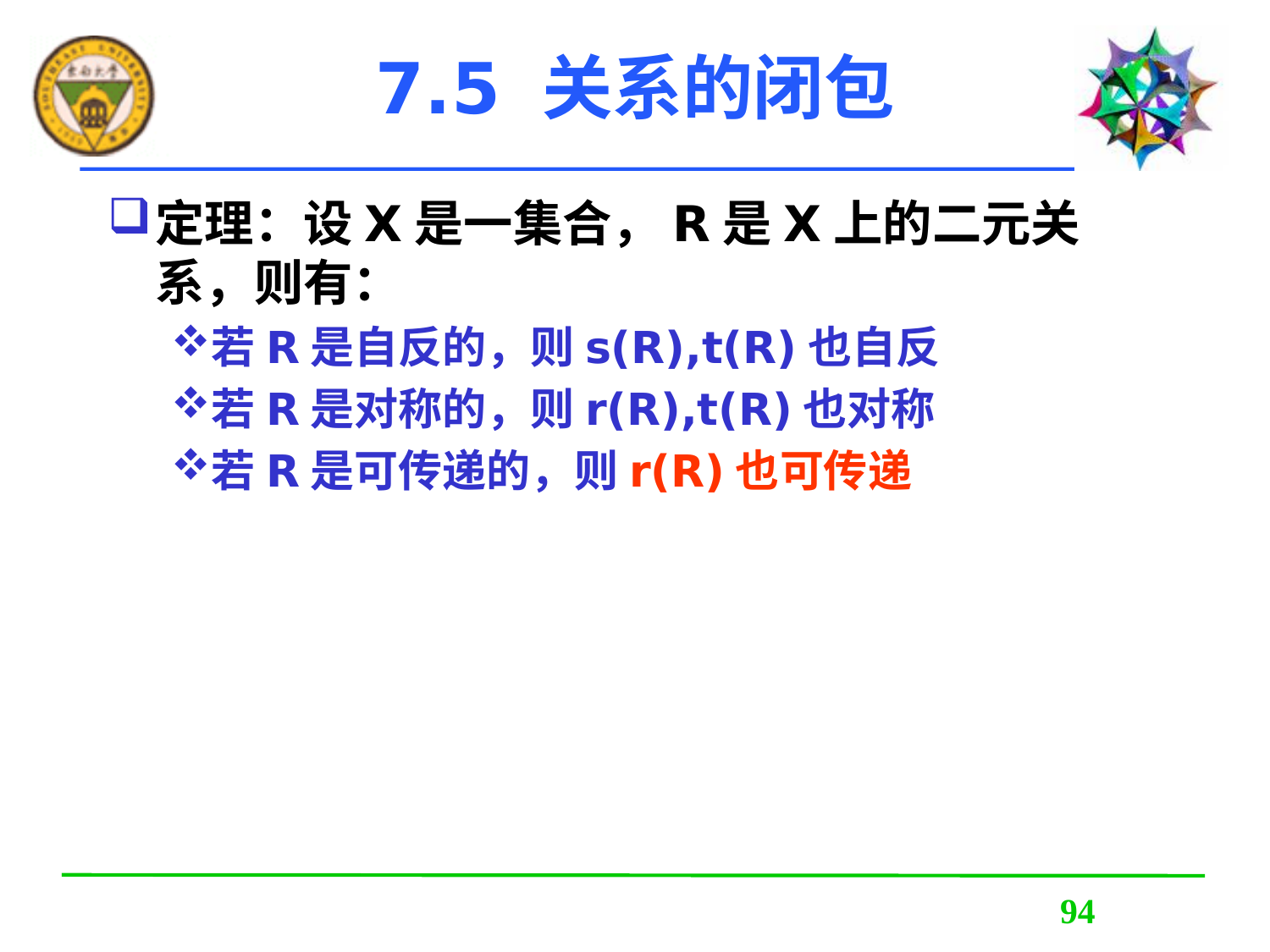

# 7.5 关系的闭包
定理：设X是一集合，R是X上的二元关系，则有：
若R是自反的，则s(R),t(R)也自反
若R是对称的，则r(R),t(R)也对称
若R是可传递的，则r(R)也可传递